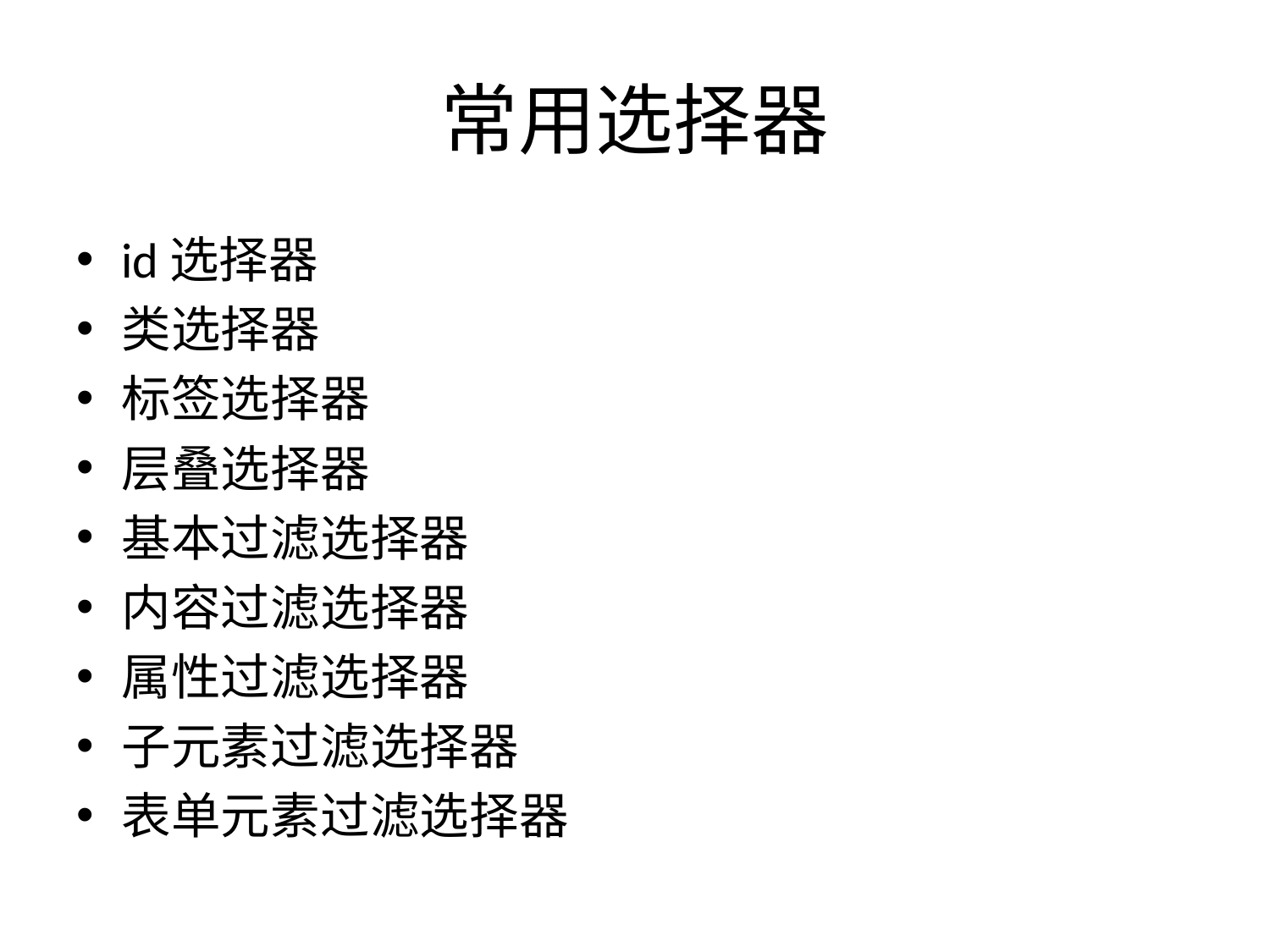

# 常用选择器
id选择器
类选择器
标签选择器
层叠选择器
基本过滤选择器
内容过滤选择器
属性过滤选择器
子元素过滤选择器
表单元素过滤选择器